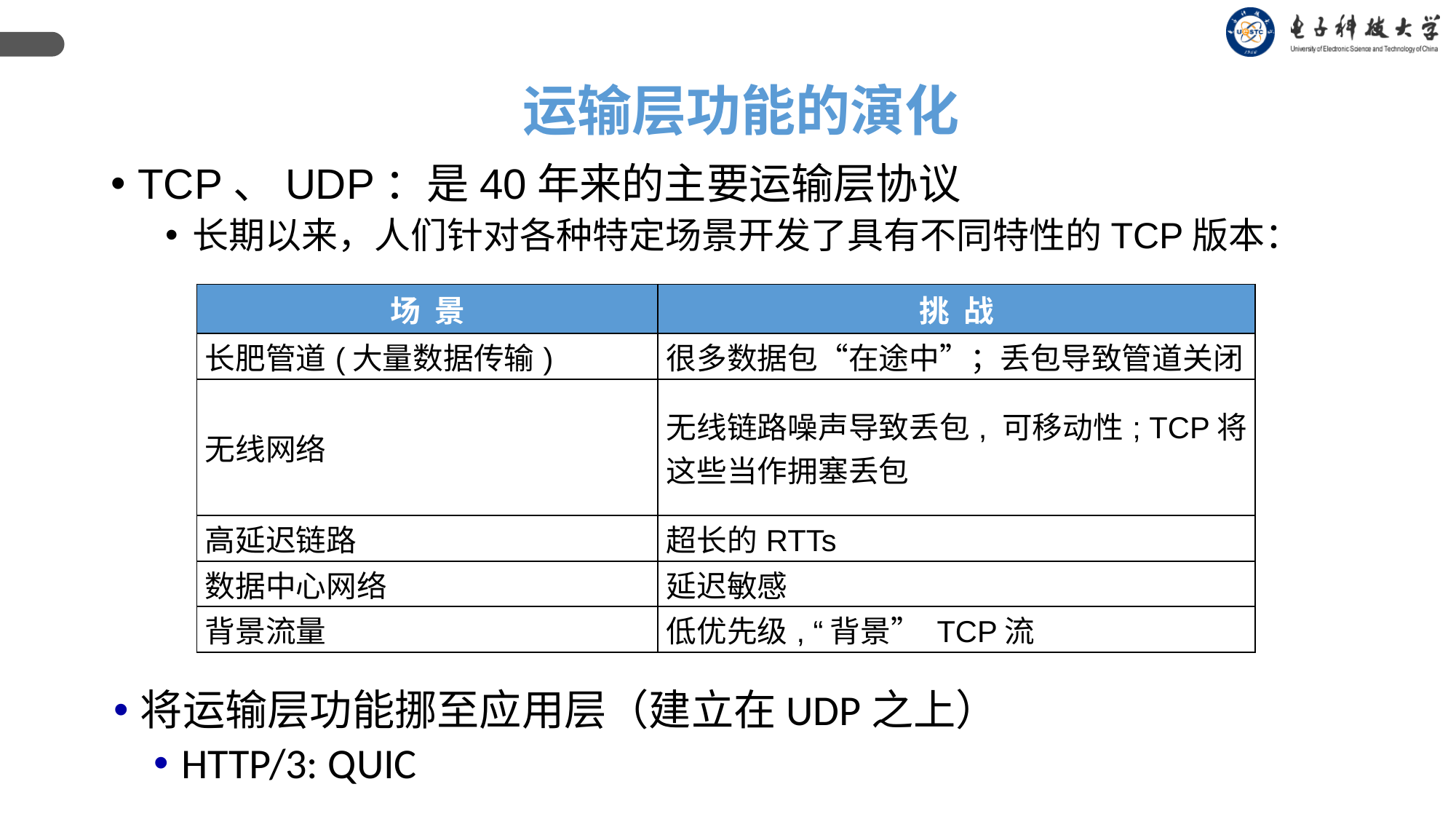

运输层功能的演化
TCP、UDP：是40年来的主要运输层协议
长期以来，人们针对各种特定场景开发了具有不同特性的TCP版本：
| 场 景 | 挑 战 |
| --- | --- |
| 长肥管道(大量数据传输) | 很多数据包“在途中”；丢包导致管道关闭 |
| 无线网络 | 无线链路噪声导致丢包, 可移动性; TCP将这些当作拥塞丢包 |
| 高延迟链路 | 超长的RTTs |
| 数据中心网络 | 延迟敏感 |
| 背景流量 | 低优先级, “背景” TCP流 |

将运输层功能挪至应用层（建立在UDP之上）
HTTP/3: QUIC